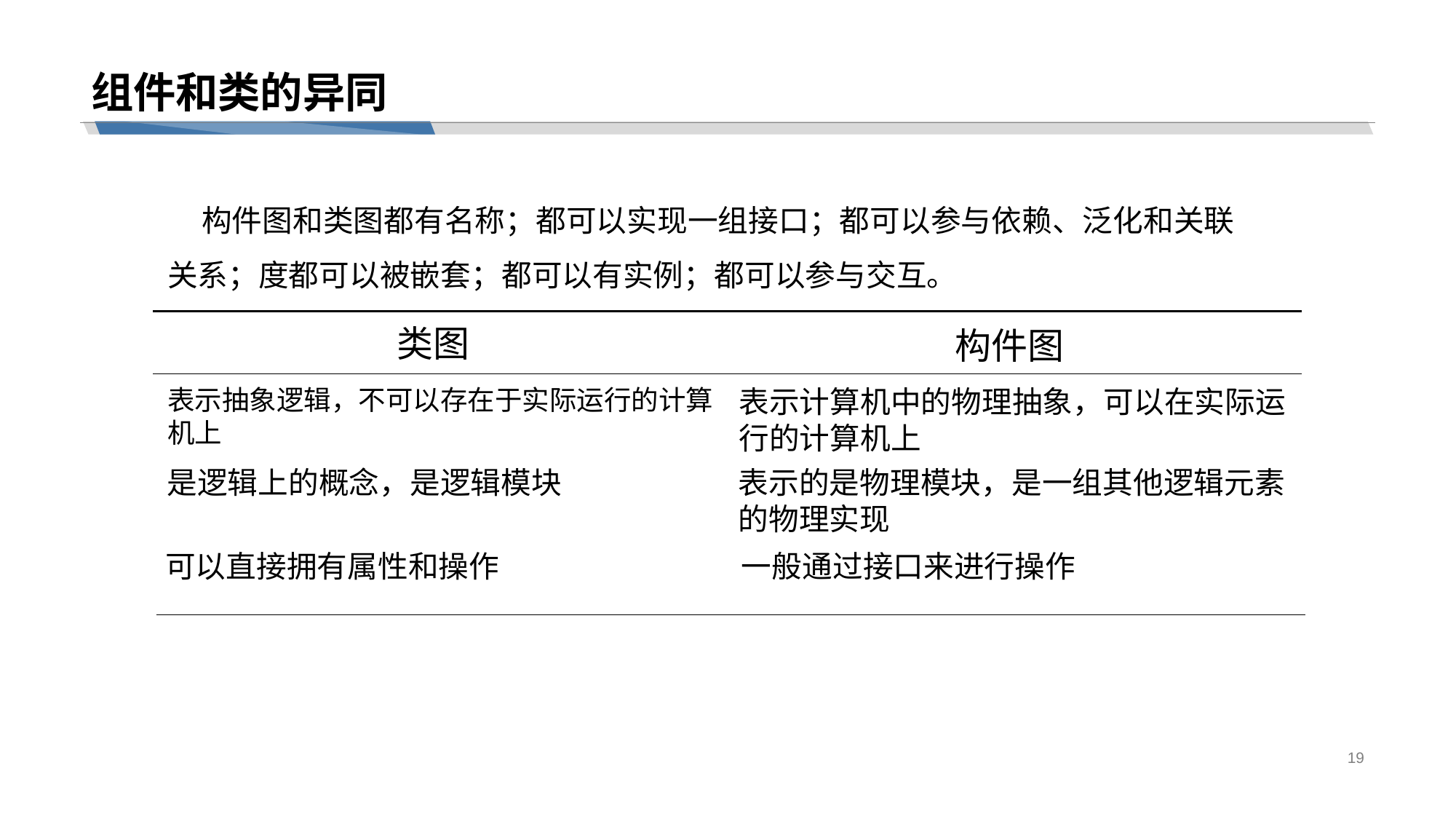

# 组件和类的异同
    构件图和类图都有名称；都可以实现一组接口；都可以参与依赖、泛化和关联关系；度都可以被嵌套；都可以有实例；都可以参与交互。
类图
构件图
表示计算机中的物理抽象，可以在实际运行的计算机上
表示抽象逻辑，不可以存在于实际运行的计算机上
是逻辑上的概念，是逻辑模块
表示的是物理模块，是一组其他逻辑元素的物理实现
可以直接拥有属性和操作
一般通过接口来进行操作
19